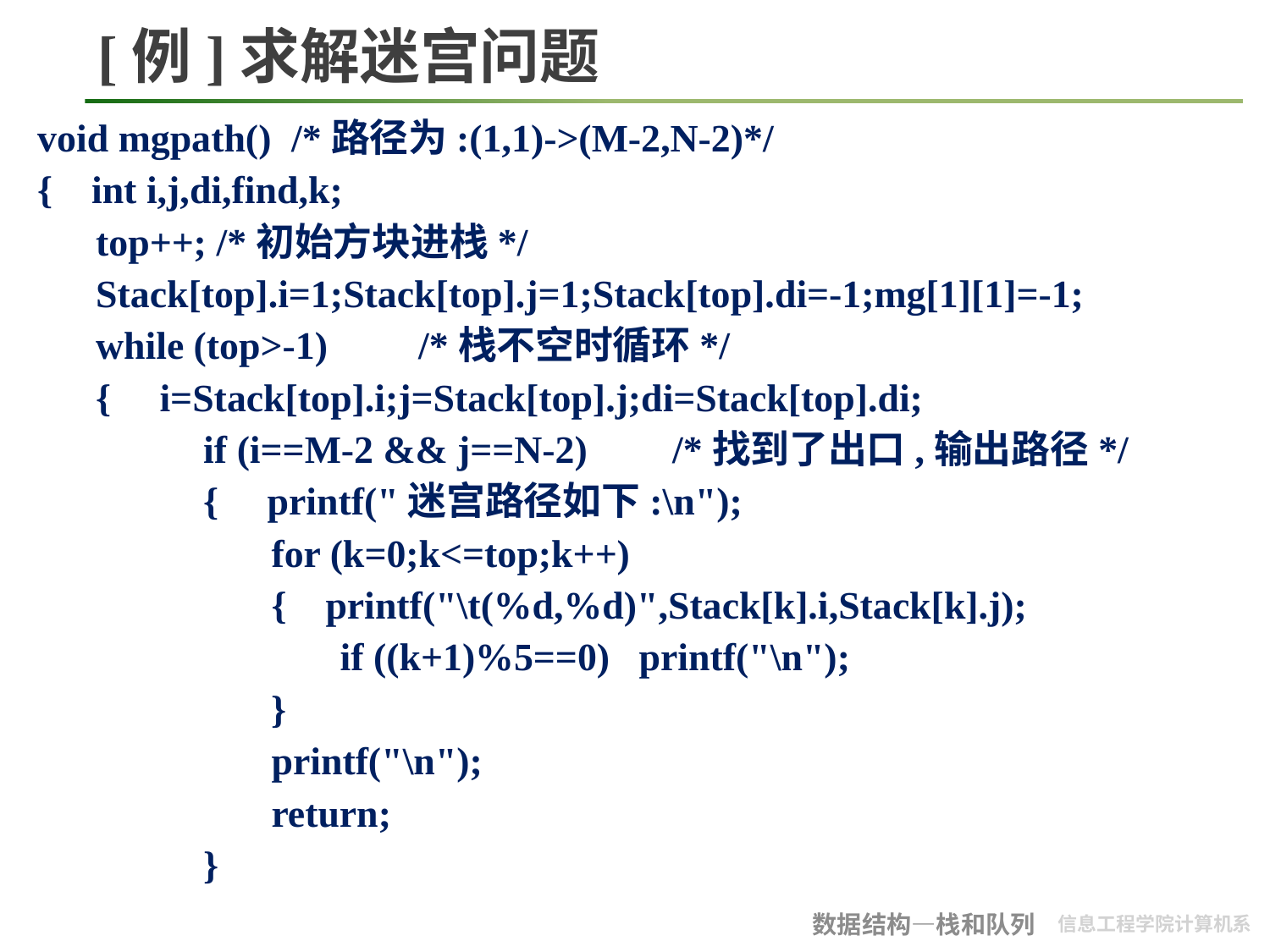

# [例]求解迷宫问题
void mgpath()	/*路径为:(1,1)->(M-2,N-2)*/
{    int i,j,di,find,k;
      top++; /*初始方块进栈*/
      Stack[top].i=1;Stack[top].j=1;Stack[top].di=-1;mg[1][1]=-1;
      while (top>-1)   	/*栈不空时循环*/
      {     i=Stack[top].i;j=Stack[top].j;di=Stack[top].di;
	    if (i==M-2 && j==N-2)	/*找到了出口,输出路径*/
	    {     printf("迷宫路径如下:\n");
	           for (k=0;k<=top;k++)
	           {    printf("\t(%d,%d)",Stack[k].i,Stack[k].j);
		     if ((k+1)%5==0)   printf("\n");
                        }
	           printf("\n");
	           return;
	    }